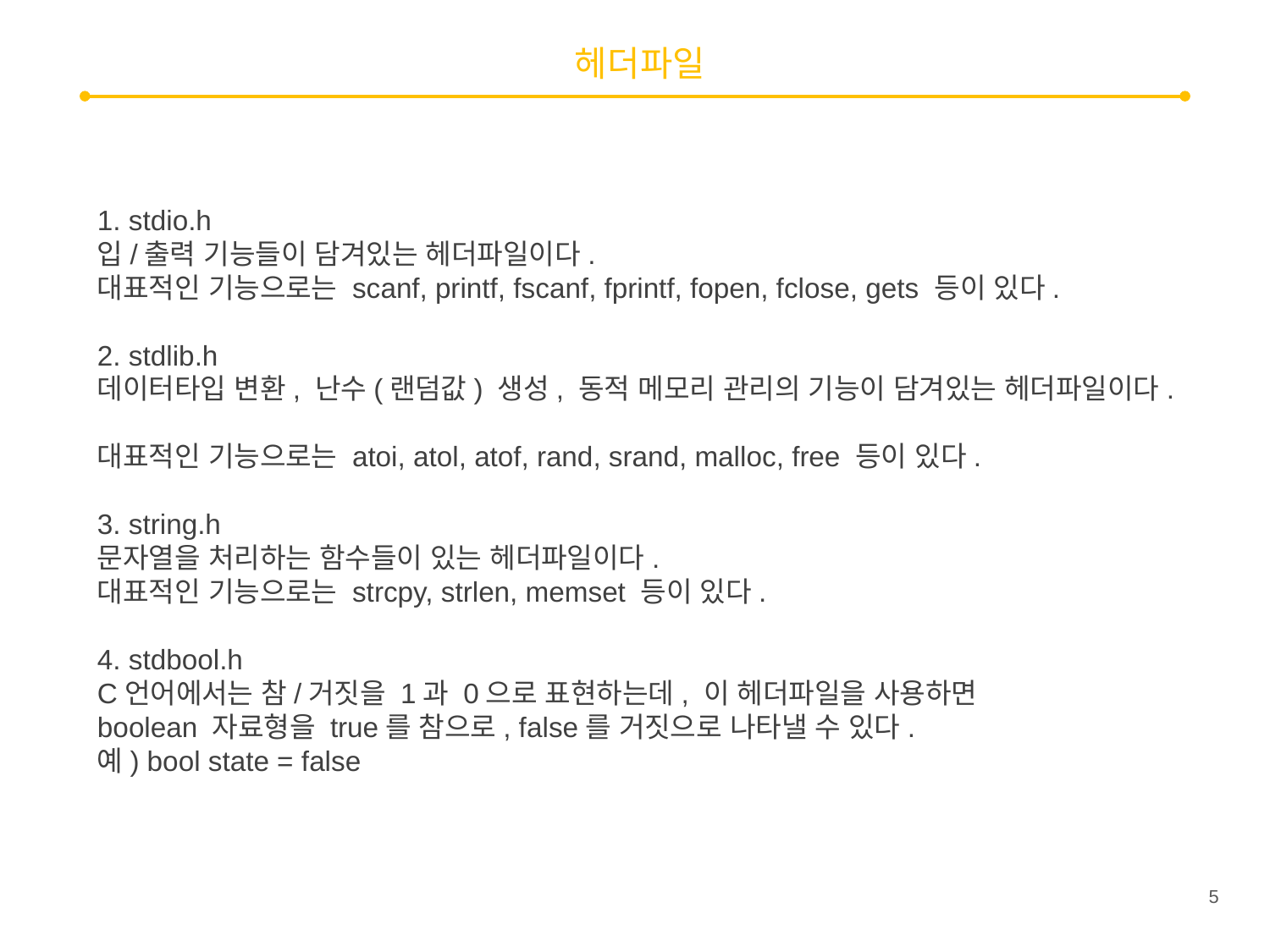

# 헤더파일
1. stdio.h
입/출력 기능들이 담겨있는 헤더파일이다.
대표적인 기능으로는 scanf, printf, fscanf, fprintf, fopen, fclose, gets 등이 있다.
2. stdlib.h
데이터타입 변환, 난수(랜덤값) 생성, 동적 메모리 관리의 기능이 담겨있는 헤더파일이다.
대표적인 기능으로는 atoi, atol, atof, rand, srand, malloc, free 등이 있다.
3. string.h
문자열을 처리하는 함수들이 있는 헤더파일이다.
대표적인 기능으로는 strcpy, strlen, memset 등이 있다.
4. stdbool.h
C언어에서는 참/거짓을 1과 0으로 표현하는데, 이 헤더파일을 사용하면
boolean 자료형을 true를 참으로, false를 거짓으로 나타낼 수 있다.
예) bool state = false